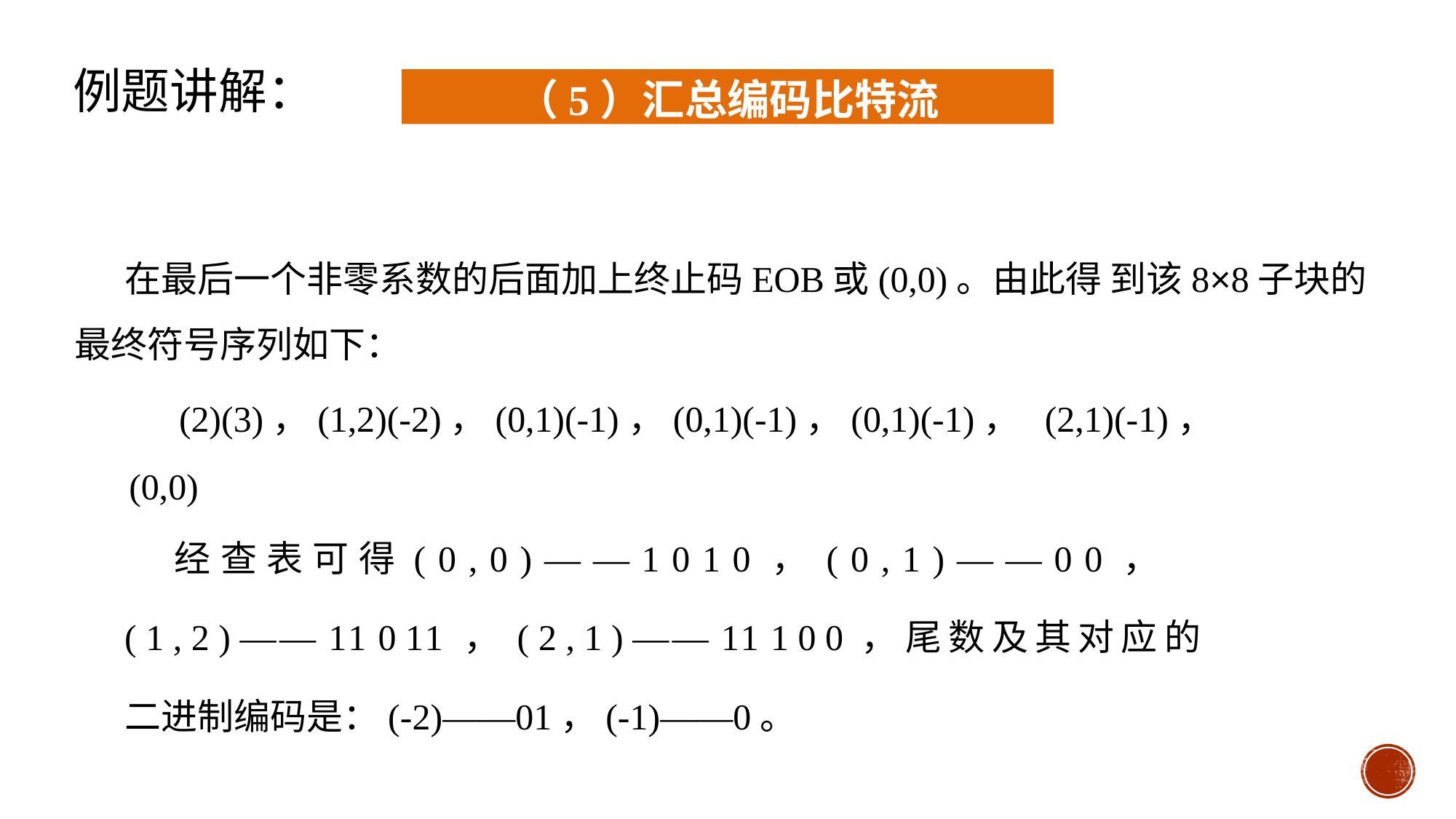

例题讲解：
（5）汇总编码比特流
在最后一个非零系数的后面加上终止码EOB或(0,0)。由此得 到该8×8子块的最终符号序列如下：
(2)(3)，(1,2)(-2)，(0,1)(-1)，(0,1)(-1)，(0,1)(-1)，  (2,1)(-1)，(0,0)
经 查 表 可 得 ( 0 , 0 ) — — 1 0 1 0 ， ( 0 , 1 ) — — 0 0 ，
( 1 , 2 ) —— 11 0 11 ， ( 2 , 1 ) —— 11 1 0 0 ， 尾数及其对应的
二进制编码是：(-2)——01，(-1)——0。